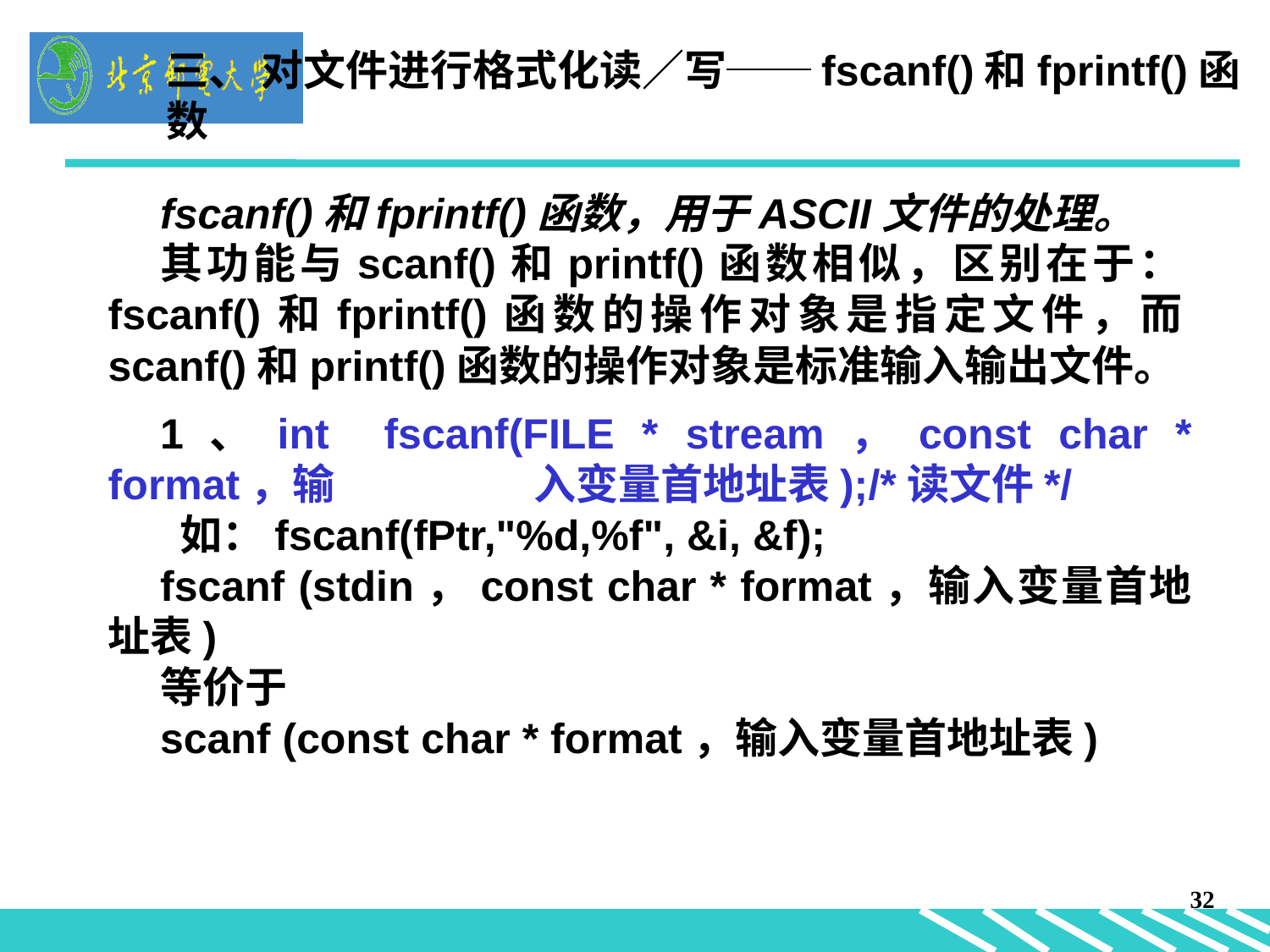

三、 对文件进行格式化读／写──fscanf()和fprintf()函数
fscanf()和fprintf()函数，用于ASCII文件的处理。
其功能与scanf()和printf()函数相似，区别在于：fscanf()和fprintf()函数的操作对象是指定文件，而scanf()和printf()函数的操作对象是标准输入输出文件。

1、int  fscanf(FILE * stream，const char * format，输	                  入变量首地址表);/*读文件*/
 如：fscanf(fPtr,"%d,%f", &i, &f);
fscanf (stdin，const char * format，输入变量首地址表)
等价于
scanf (const char * format，输入变量首地址表)

32